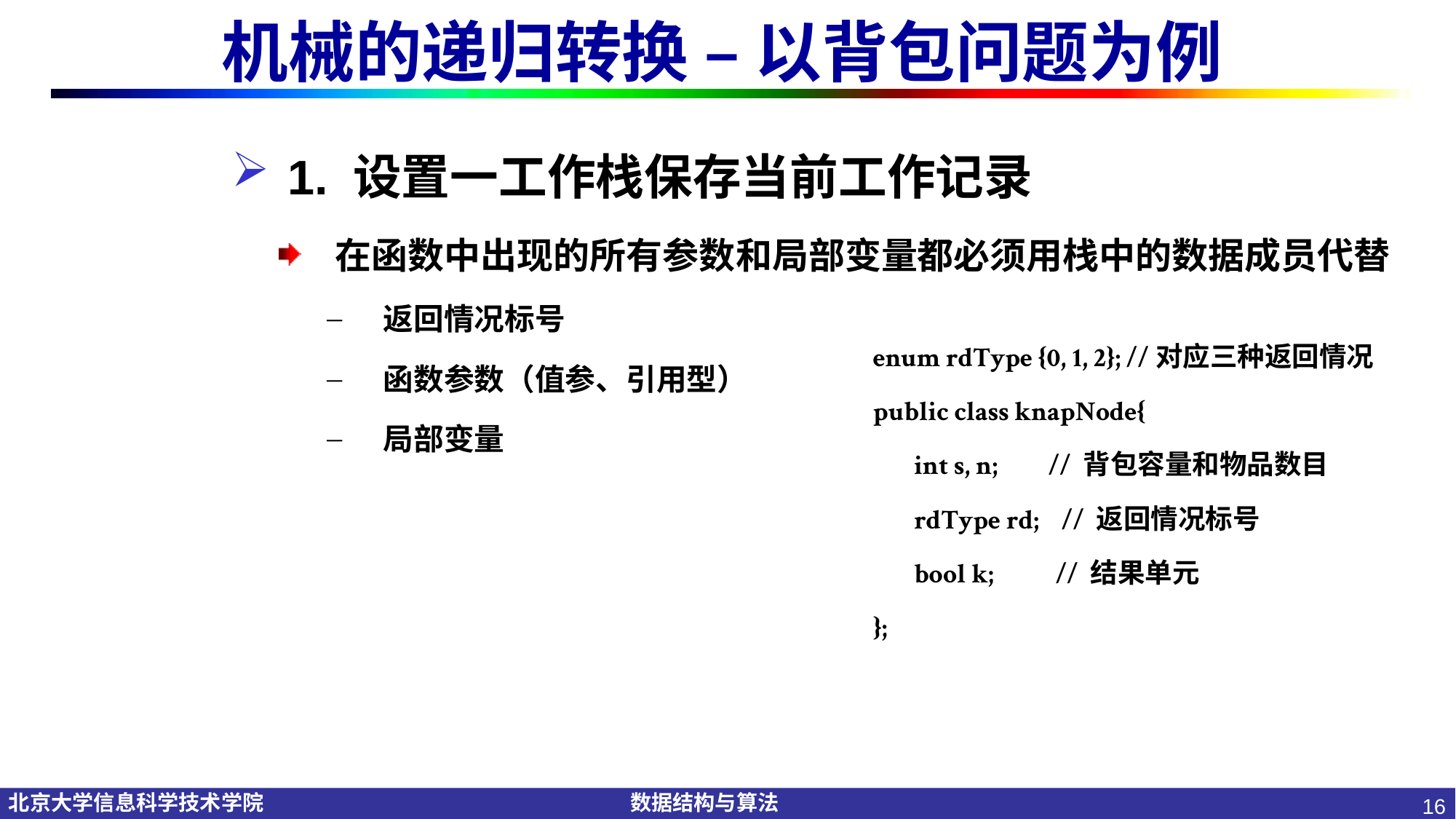

# 机械的递归转换 – 以背包问题为例
1. 设置一工作栈保存当前工作记录
在函数中出现的所有参数和局部变量都必须用栈中的数据成员代替
返回情况标号
函数参数（值参、引用型）
局部变量

enum rdType {0, 1, 2}; //对应三种返回情况
public class knapNode{
	int s, n;         // 背包容量和物品数目
	rdType rd;    // 返回情况标号
	bool k;           // 结果单元
};
16